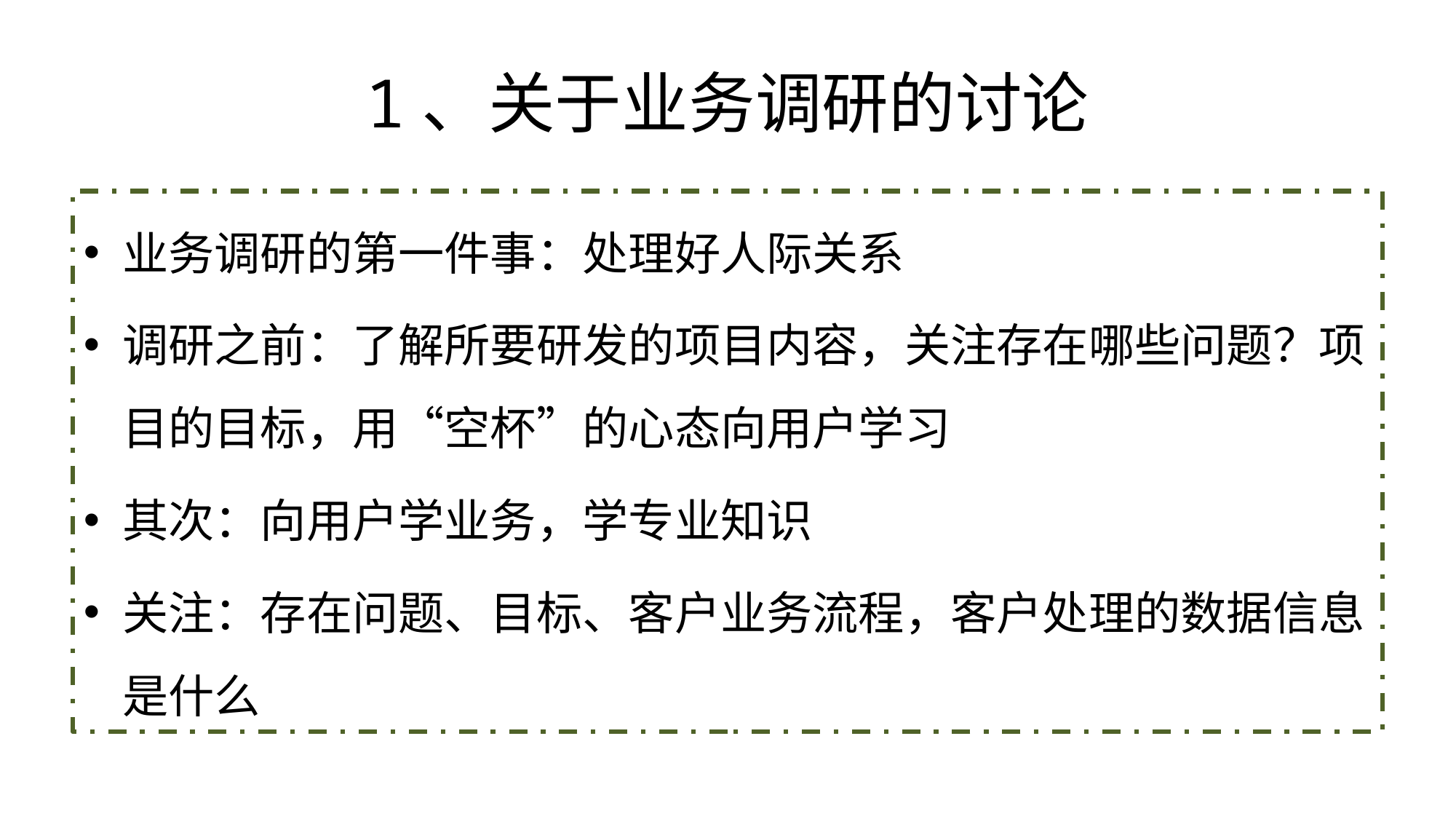

# 1、关于业务调研的讨论
业务调研的第一件事：处理好人际关系
调研之前：了解所要研发的项目内容，关注存在哪些问题？项目的目标，用“空杯”的心态向用户学习
其次：向用户学业务，学专业知识
关注：存在问题、目标、客户业务流程，客户处理的数据信息是什么